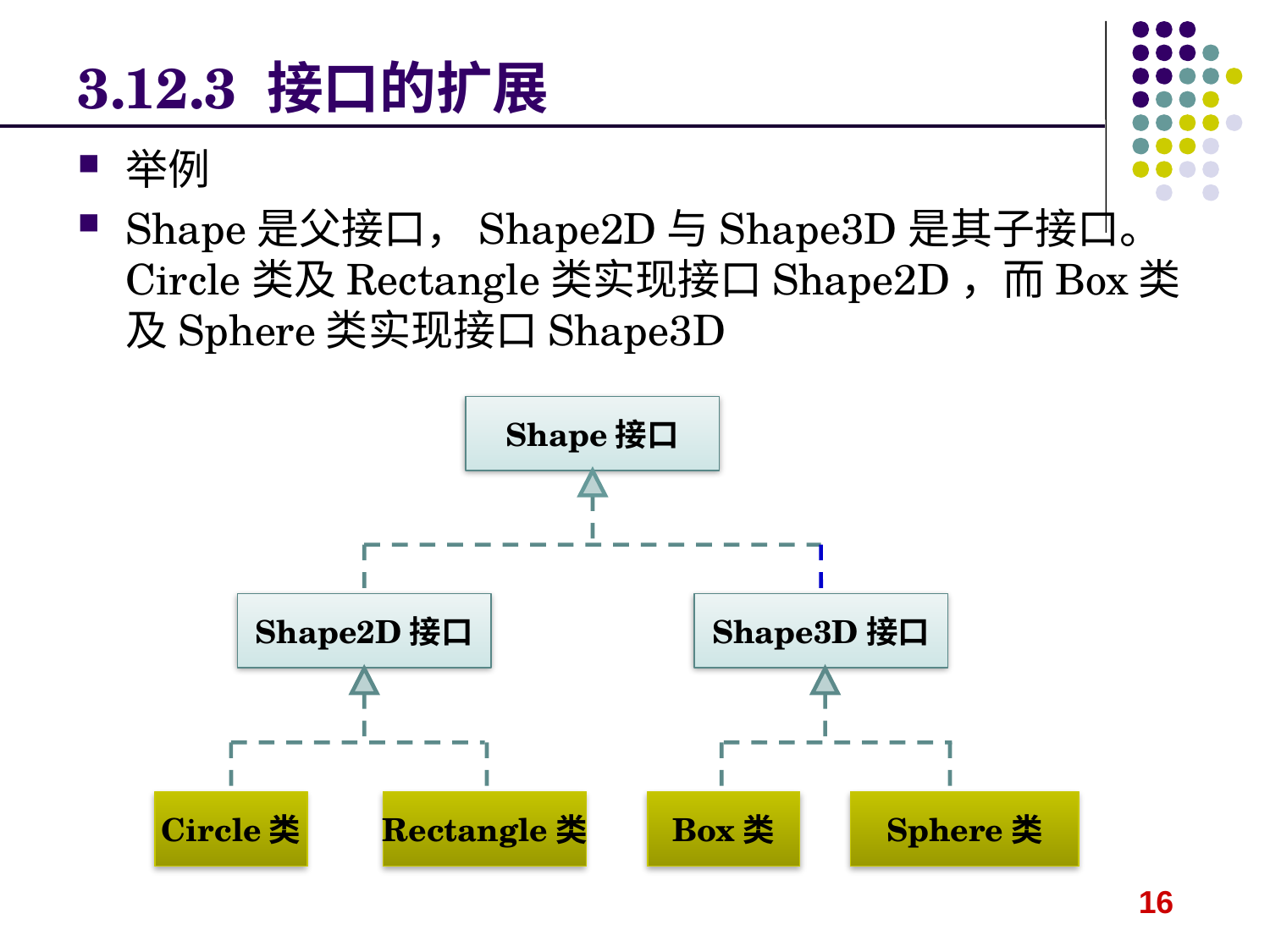

# 3.12.3 接口的扩展
举例
Shape是父接口，Shape2D与Shape3D是其子接口。Circle类及Rectangle类实现接口Shape2D，而Box类及Sphere类实现接口Shape3D

Shape接口

Shape2D接口
Shape3D接口

Circle类
Rectangle类
Box类
Sphere类